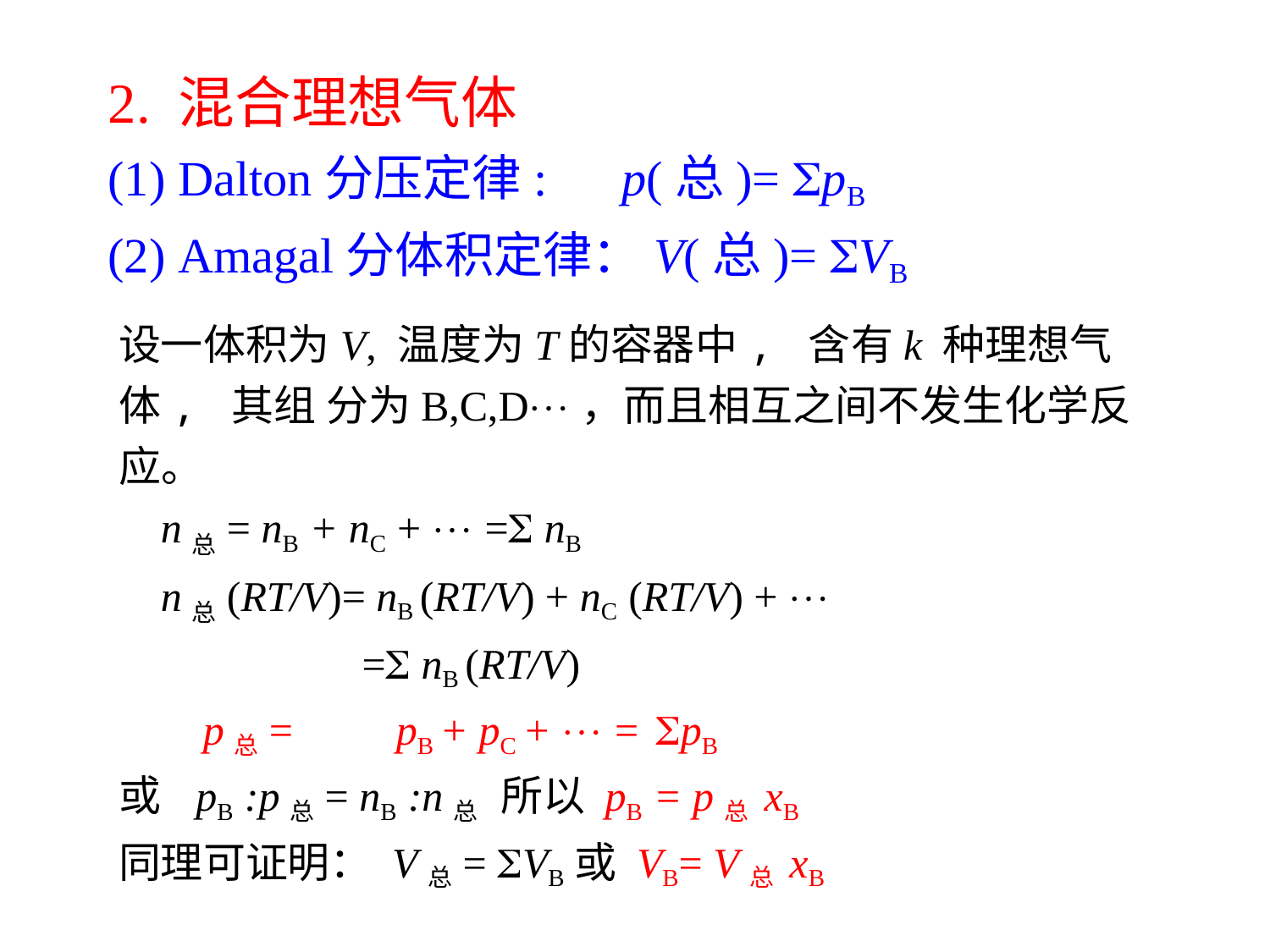

# 2. 混合理想气体
Dalton分压定律:	p(总)= ΣpB
Amagal分体积定律：V(总)= ΣVB
设一体积为V, 温度为T的容器中, 含有k 种理想气体, 其组 分为B,C,D…，而且相互之间不发生化学反应。
n总= nB + nC + … =Σ nB
n总(RT/V)= nB (RT/V) + nC (RT/V) + …
=Σ nB (RT/V)
p总=	pB + pC + … = ΣpB
或	pB :p总= nB :n总	所以 pB = p总 xB
同理可证明： V总= ΣVB或 VB= V总 xB